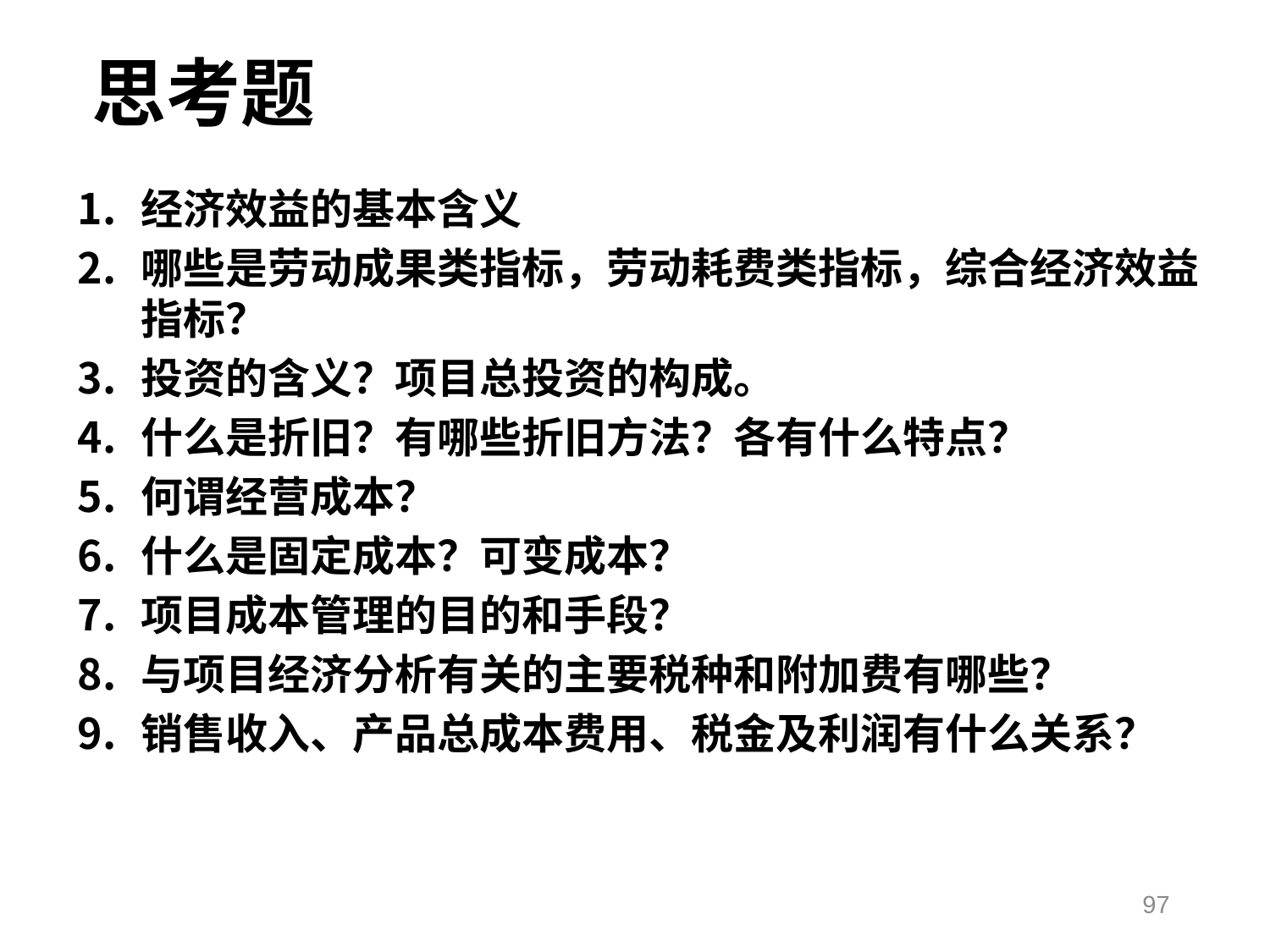

# 思考题
经济效益的基本含义
哪些是劳动成果类指标，劳动耗费类指标，综合经济效益指标？
投资的含义？项目总投资的构成。
什么是折旧？有哪些折旧方法？各有什么特点？
何谓经营成本？
什么是固定成本？可变成本？
项目成本管理的目的和手段？
与项目经济分析有关的主要税种和附加费有哪些？
销售收入、产品总成本费用、税金及利润有什么关系？

97